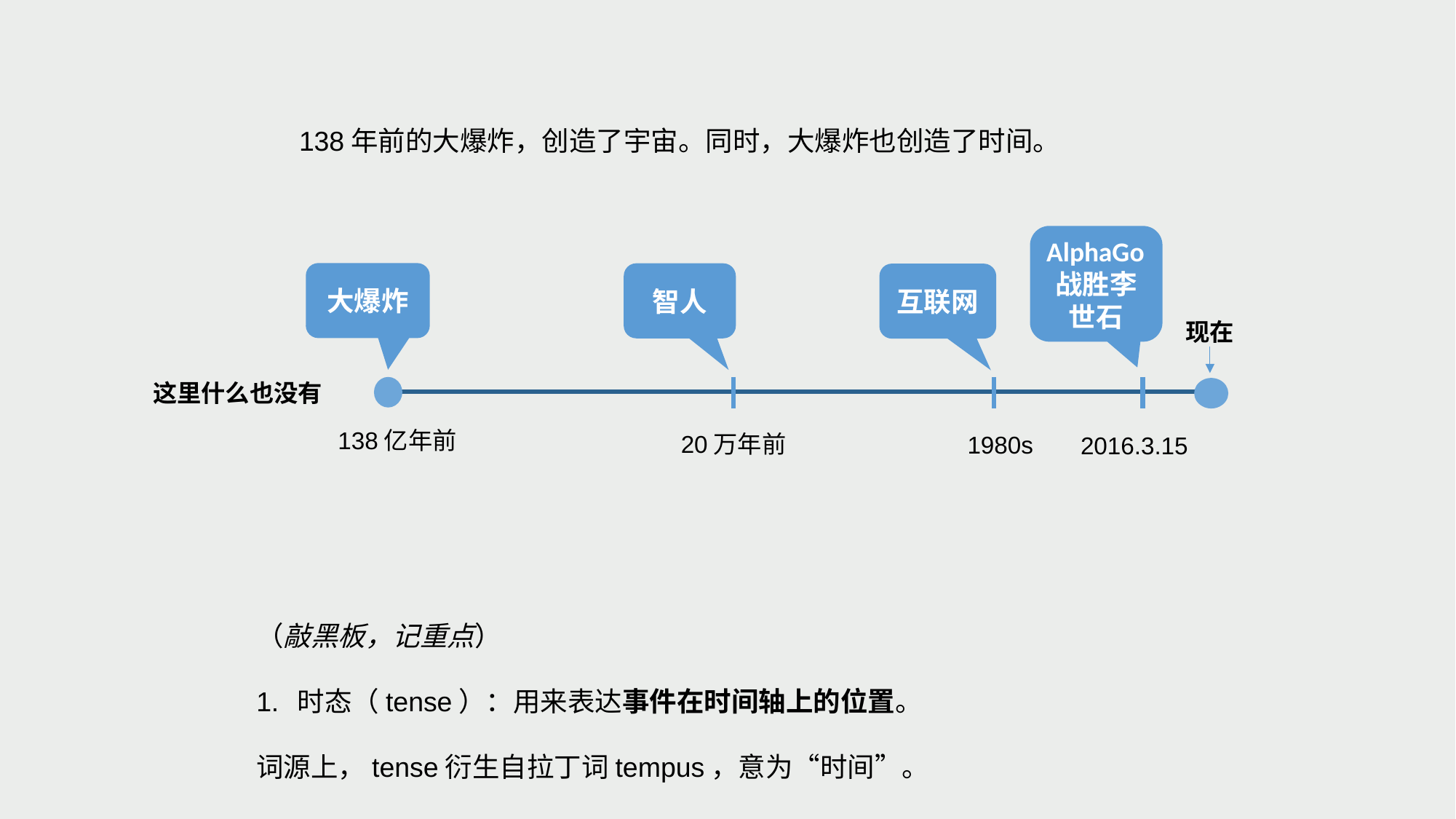

138年前的大爆炸，创造了宇宙。同时，大爆炸也创造了时间。
AlphaGo战胜李世石
大爆炸
智人
互联网

138亿年前
20万年前
1980s
2016.3.15
现在

这里什么也没有
（敲黑板，记重点）
时态（tense）：用来表达事件在时间轴上的位置。
词源上，tense衍生自拉丁词tempus，意为“时间”。